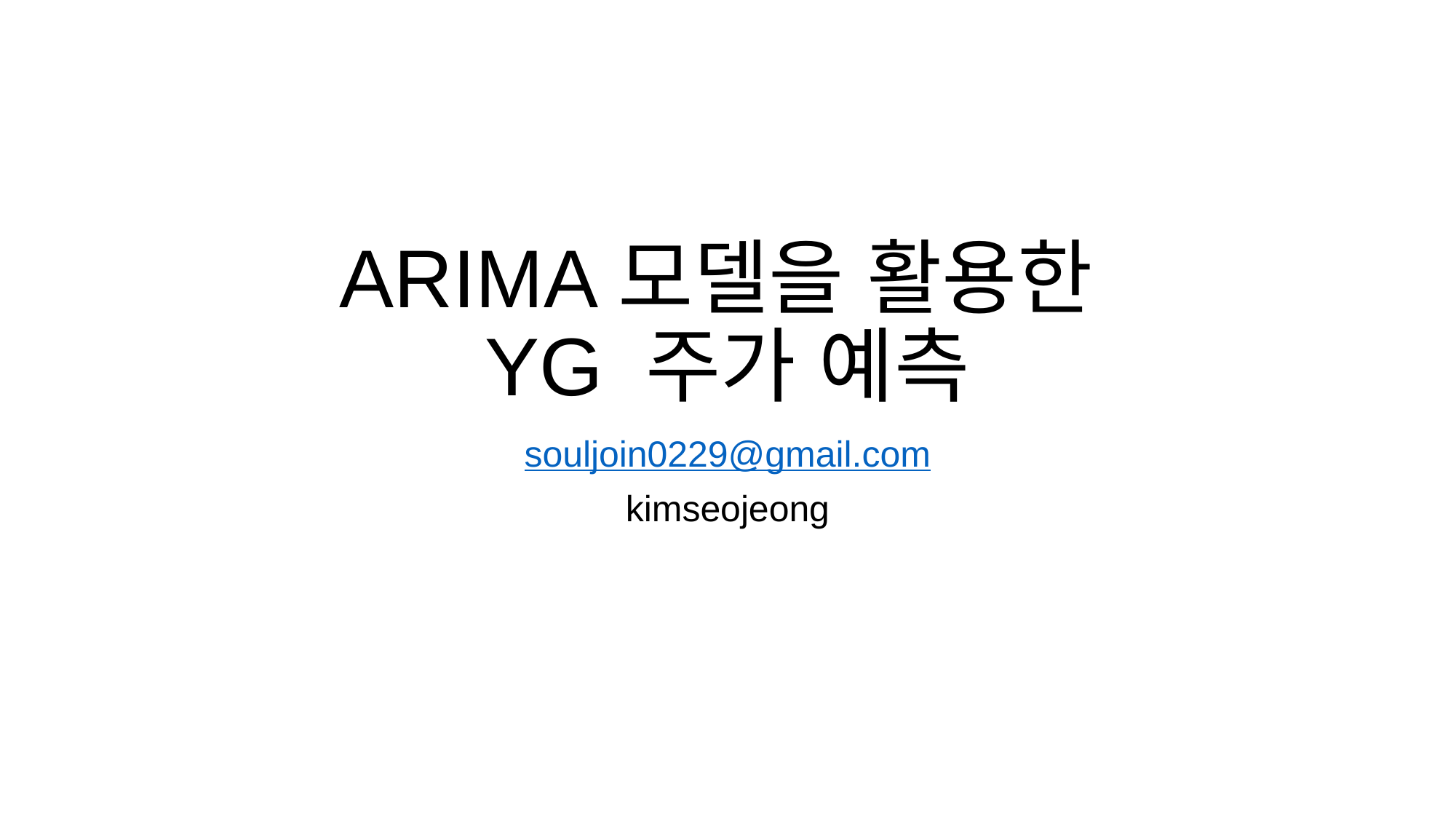

# ARIMA모델을 활용한 YG 주가 예측
souljoin0229@gmail.com
kimseojeong